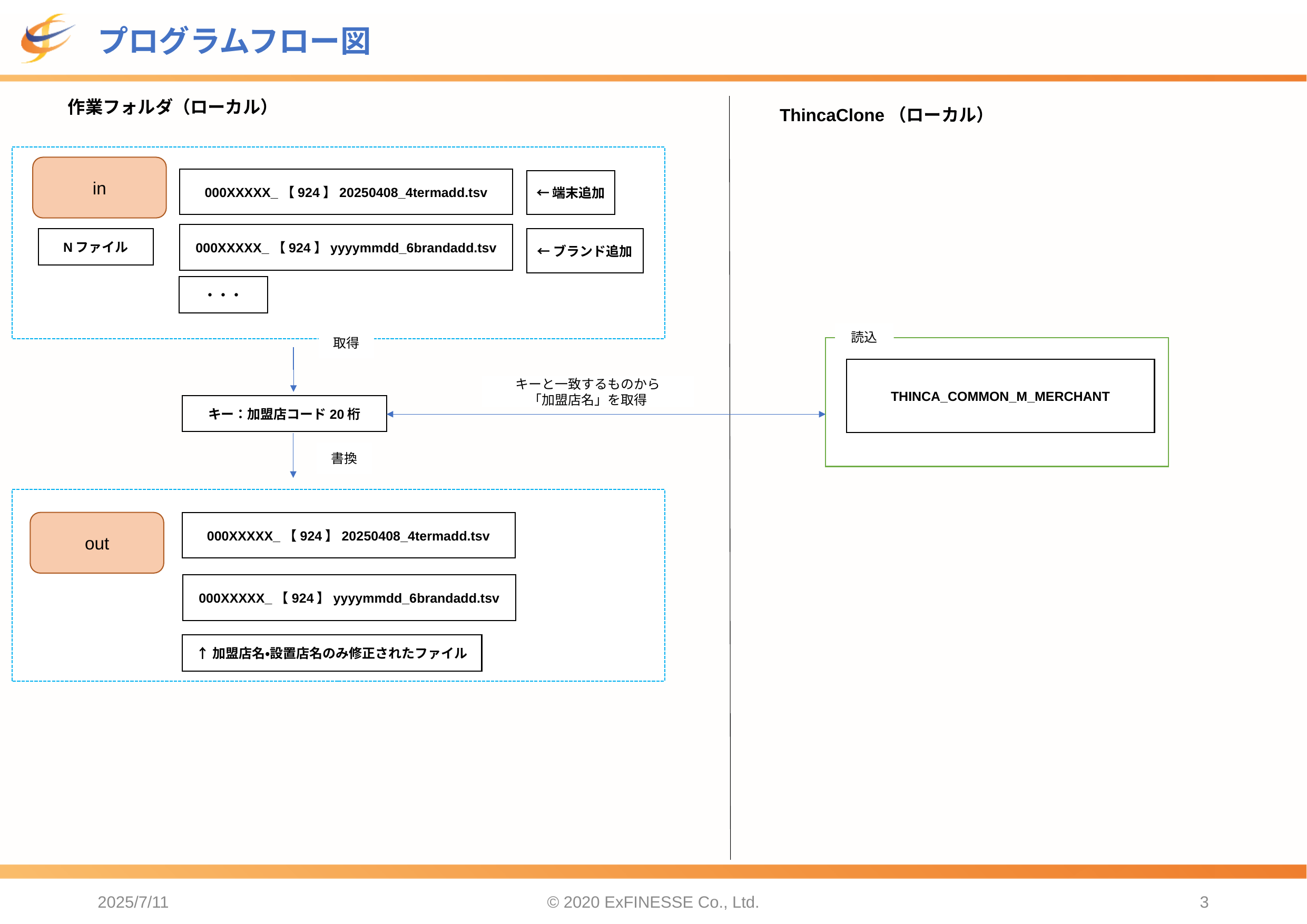

プログラムフロー図
作業フォルダ（ローカル）

ThincaClone（ローカル）

in
000XXXXX_【924】20250408_4termadd.tsv
←端末追加
000XXXXX_【924】yyyymmdd_6brandadd.tsv
Nファイル
←ブランド追加
・・・
読込
取得

THINCA_COMMON_M_MERCHANT
キーと一致するものから
「加盟店名」を取得
キー：加盟店コード20桁
書換

out
000XXXXX_【924】20250408_4termadd.tsv
000XXXXX_【924】yyyymmdd_6brandadd.tsv
↑加盟店名・設置店名のみ修正されたファイル
2025/7/11
© 2020 ExFINESSE Co., Ltd.
3